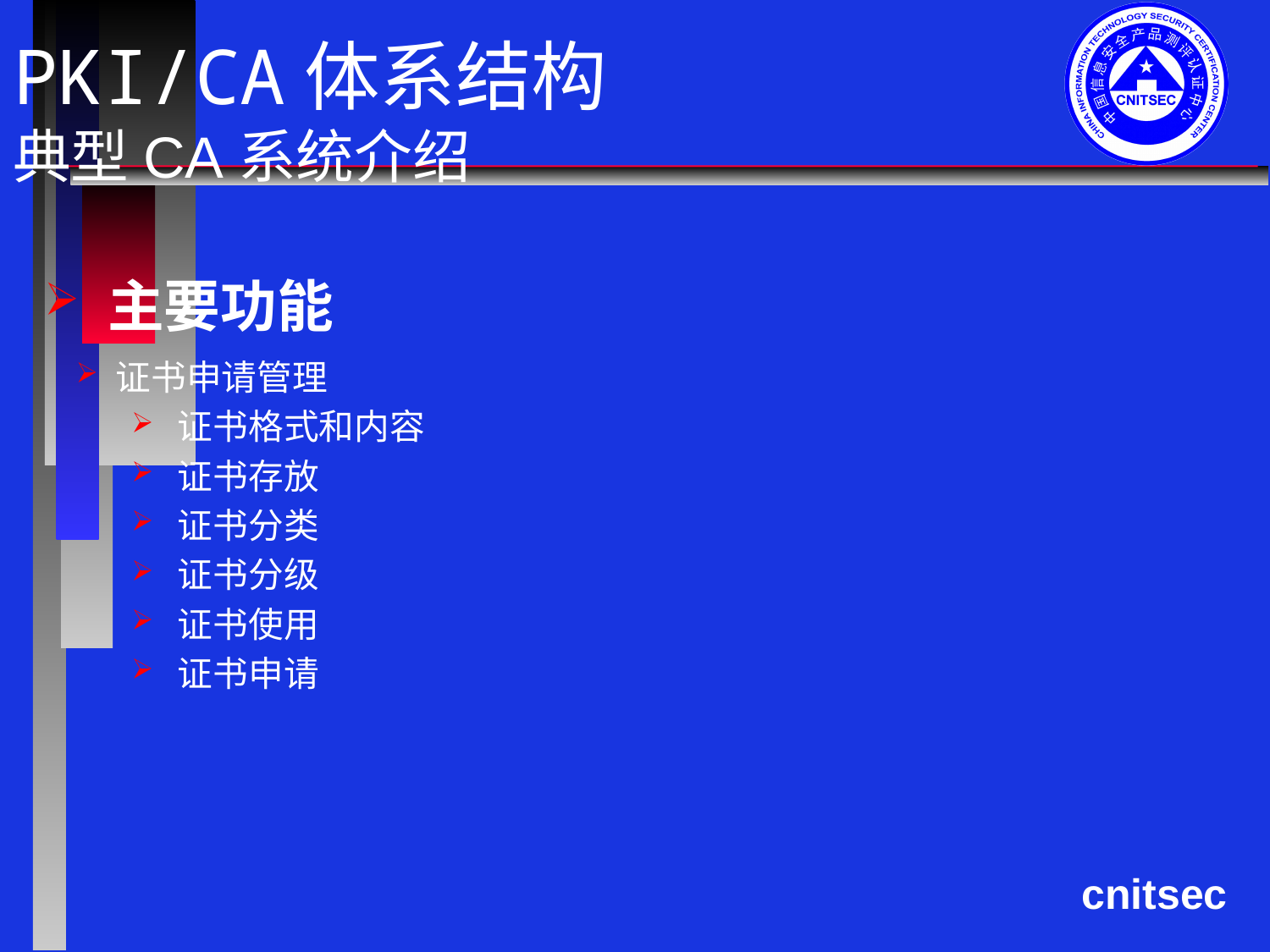

# PKI/CA体系结构 典型CA系统介绍

主要功能

证书申请管理
证书格式和内容
证书存放
证书分类
证书分级
证书使用
证书申请